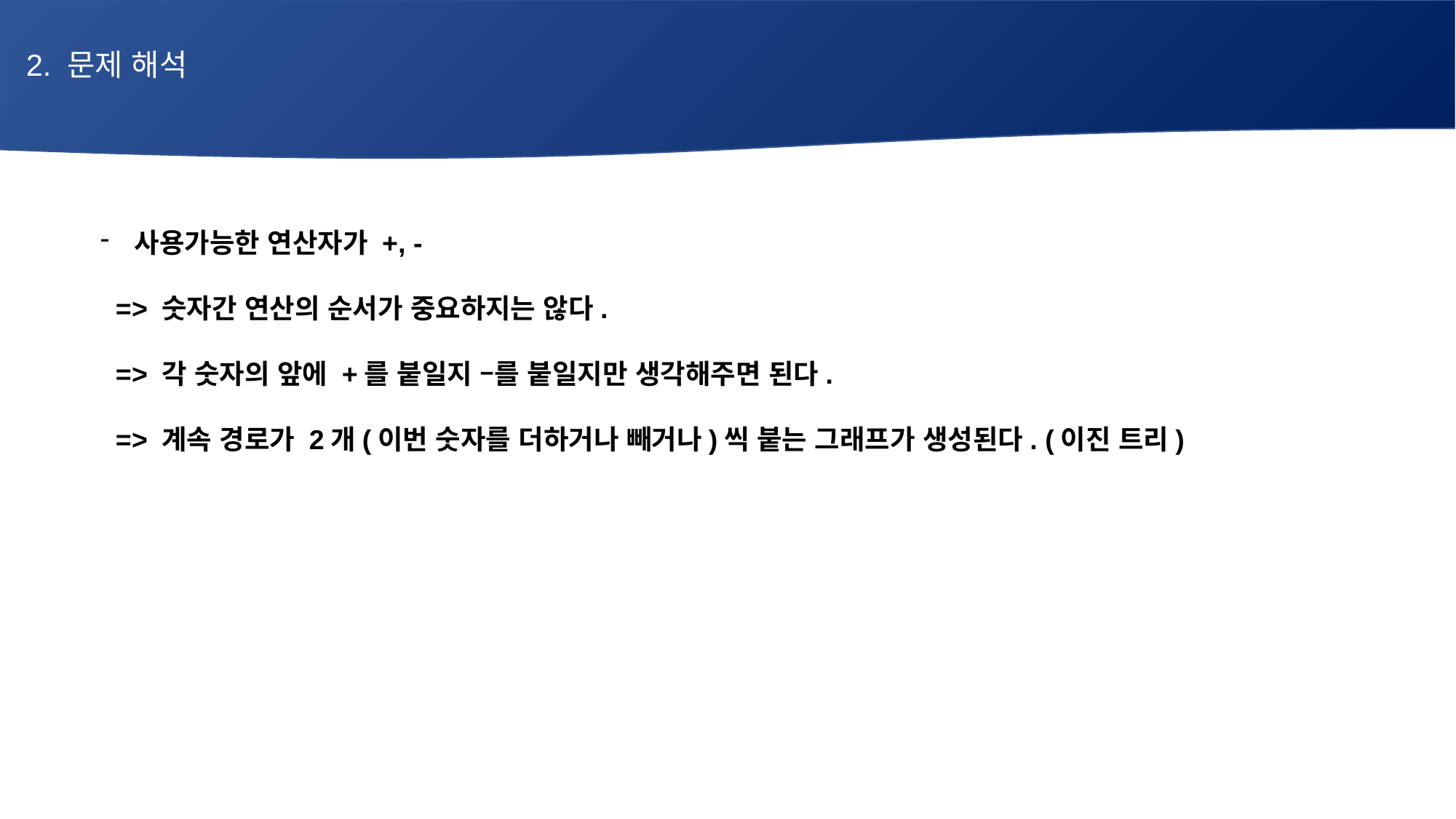

2. 문제 해석
# 매주 1 과제 LV2
사용가능한 연산자가 +, -

  => 숫자간 연산의 순서가 중요하지는 않다.

  => 각 숫자의 앞에 +를 붙일지 –를 붙일지만 생각해주면 된다.

  => 계속 경로가 2개(이번 숫자를 더하거나 빼거나)씩 붙는 그래프가 생성된다. (이진 트리)